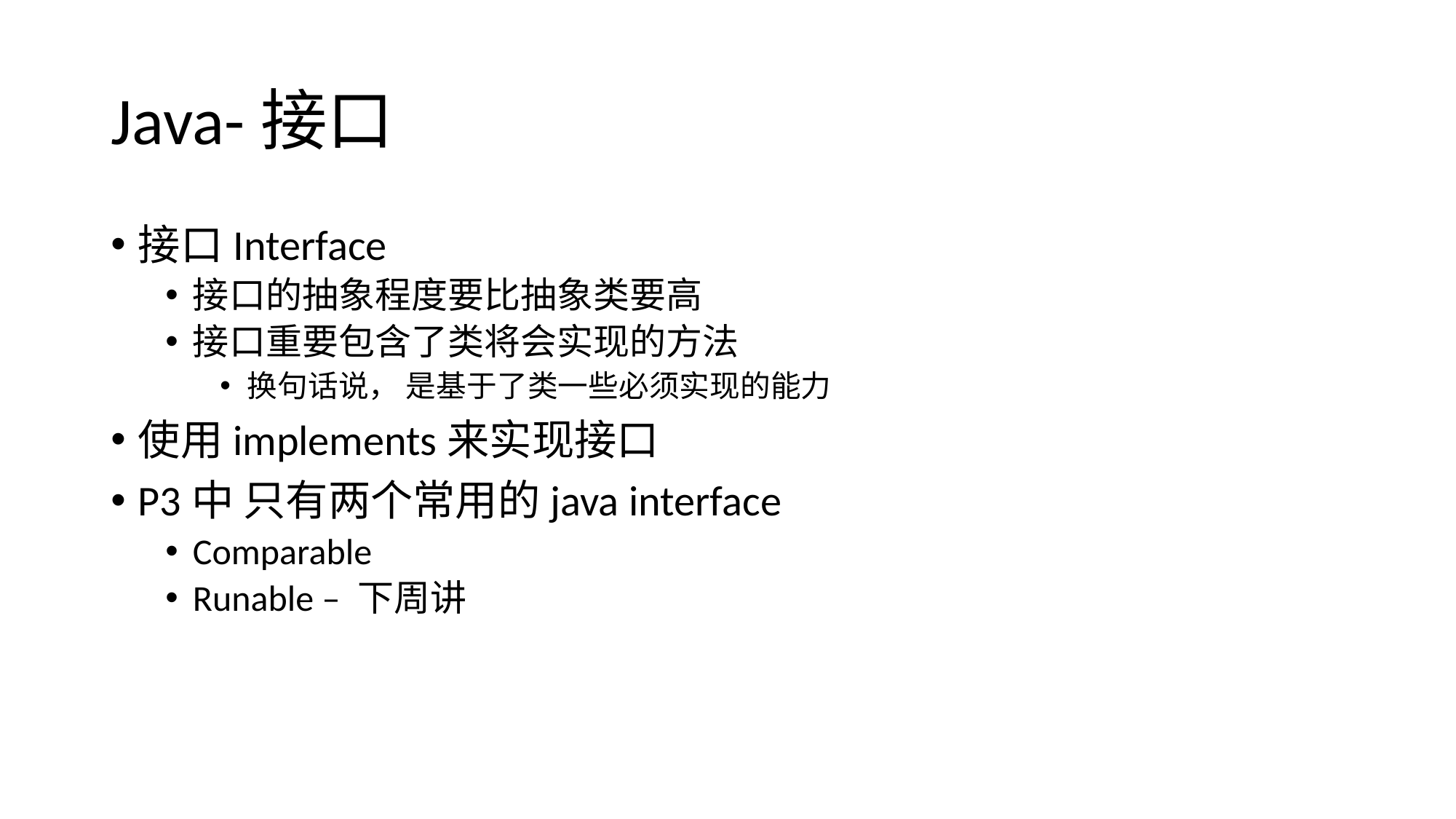

# Java-接口
接口Interface
接口的抽象程度要比抽象类要高
接口重要包含了类将会实现的方法
换句话说， 是基于了类一些必须实现的能力
使用implements来实现接口
P3中 只有两个常用的java interface
Comparable
Runable – 下周讲